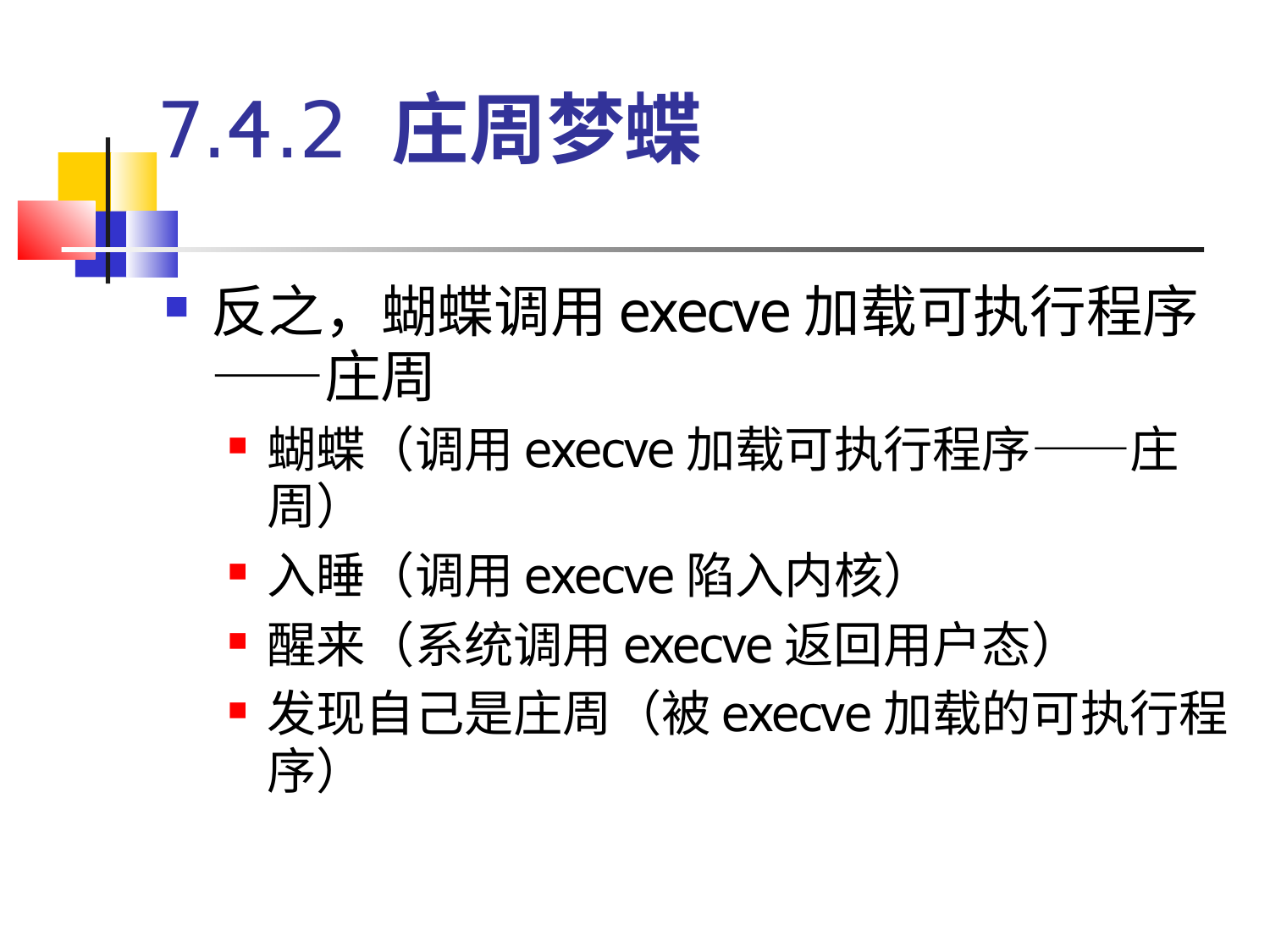

# 7.4.2 庄周梦蝶
反之，蝴蝶调用execve加载可执行程序——庄周
蝴蝶（调用execve加载可执行程序——庄周）
入睡（调用execve陷入内核）
醒来（系统调用execve返回用户态）
发现自己是庄周（被execve加载的可执行程序）